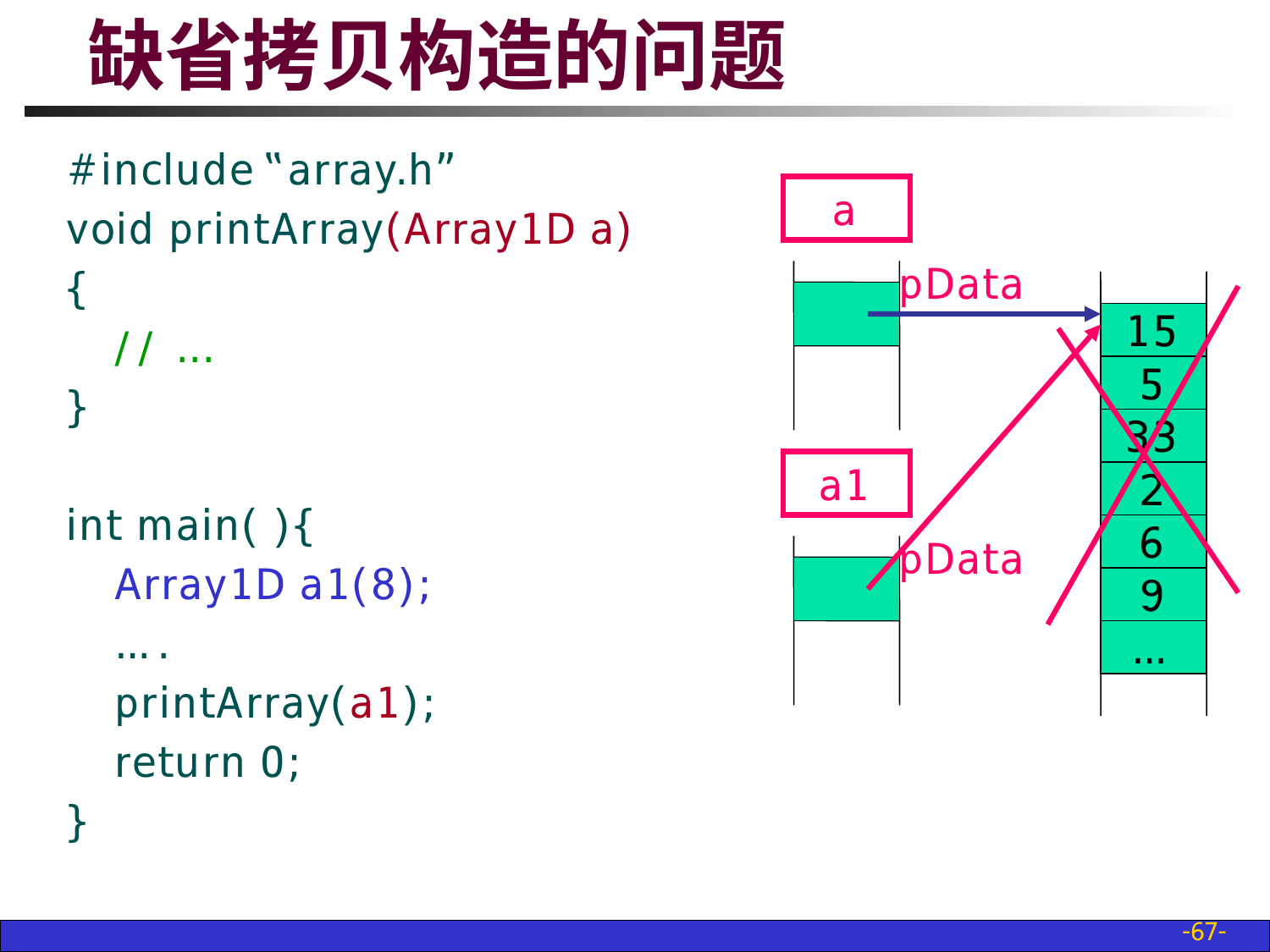

# 缺省拷贝构造的问题
#include “array.h”
void printArray(Array1D a)
{
	// ...
}

int main( ){
	Array1D a1(8);
	….
	printArray(a1);
	return 0;
}
a
pData

15
5

33
2
6
9
…

a1
pData

-67-